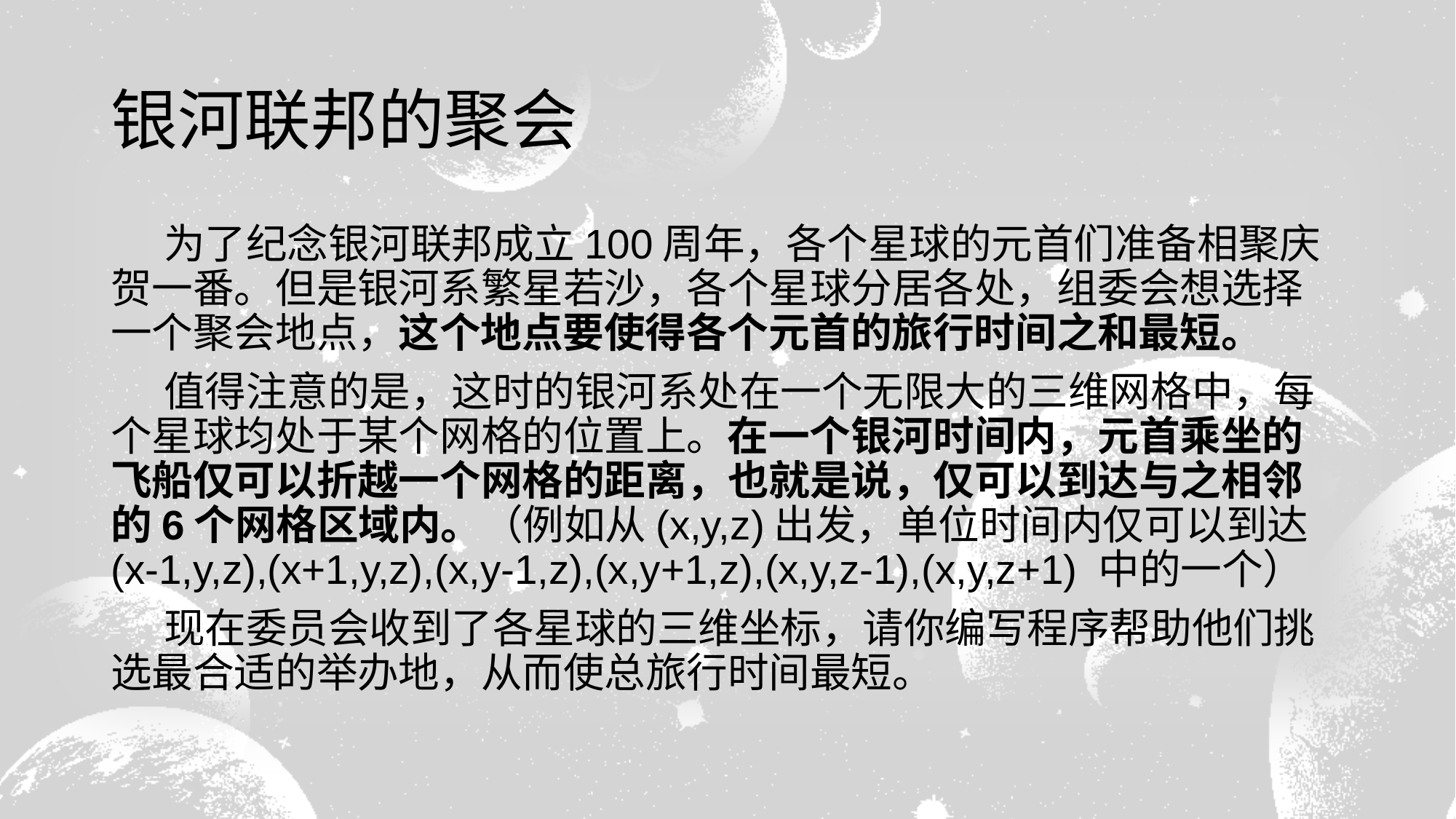

# 银河联邦的聚会
为了纪念银河联邦成立100周年，各个星球的元首们准备相聚庆贺一番。但是银河系繁星若沙，各个星球分居各处，组委会想选择一个聚会地点，这个地点要使得各个元首的旅行时间之和最短。
值得注意的是，这时的银河系处在一个无限大的三维网格中，每个星球均处于某个网格的位置上。在一个银河时间内，元首乘坐的飞船仅可以折越一个网格的距离，也就是说，仅可以到达与之相邻的6个网格区域内。（例如从(x,y,z)出发，单位时间内仅可以到达(x-1,y,z),(x+1,y,z),(x,y-1,z),(x,y+1,z),(x,y,z-1),(x,y,z+1) 中的一个）
现在委员会收到了各星球的三维坐标，请你编写程序帮助他们挑选最合适的举办地，从而使总旅行时间最短。